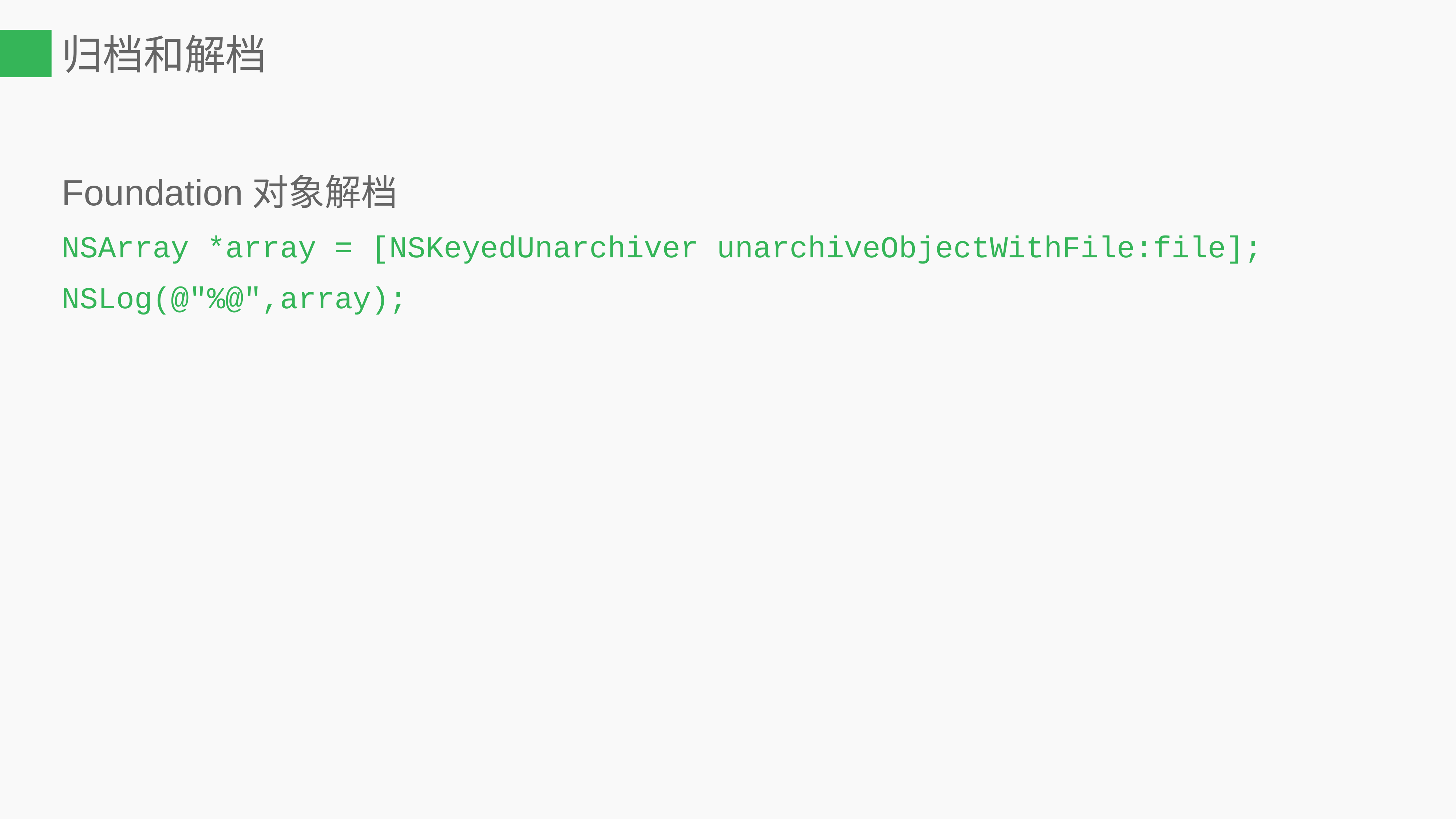

# 归档和解档
Foundation对象解档
NSArray *array = [NSKeyedUnarchiver unarchiveObjectWithFile:file];
NSLog(@"%@",array);